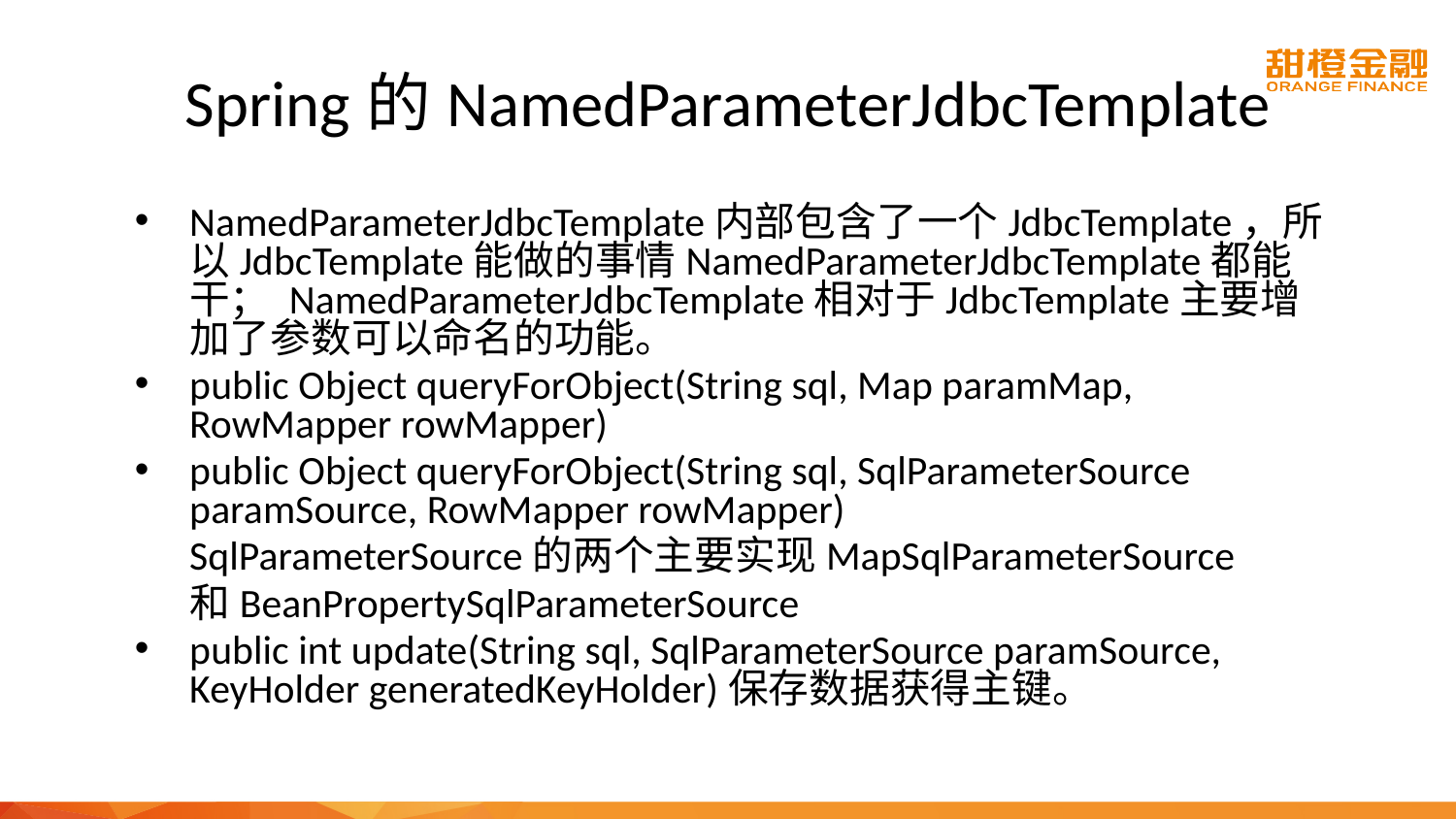

# Spring的NamedParameterJdbcTemplate
NamedParameterJdbcTemplate内部包含了一个JdbcTemplate，所以JdbcTemplate能做的事情NamedParameterJdbcTemplate都能干； NamedParameterJdbcTemplate相对于JdbcTemplate主要增加了参数可以命名的功能。
public Object queryForObject(String sql, Map paramMap, RowMapper rowMapper)
public Object queryForObject(String sql, SqlParameterSource paramSource, RowMapper rowMapper)
	SqlParameterSource的两个主要实现MapSqlParameterSource
	和BeanPropertySqlParameterSource
public int update(String sql, SqlParameterSource paramSource, KeyHolder generatedKeyHolder)保存数据获得主键。